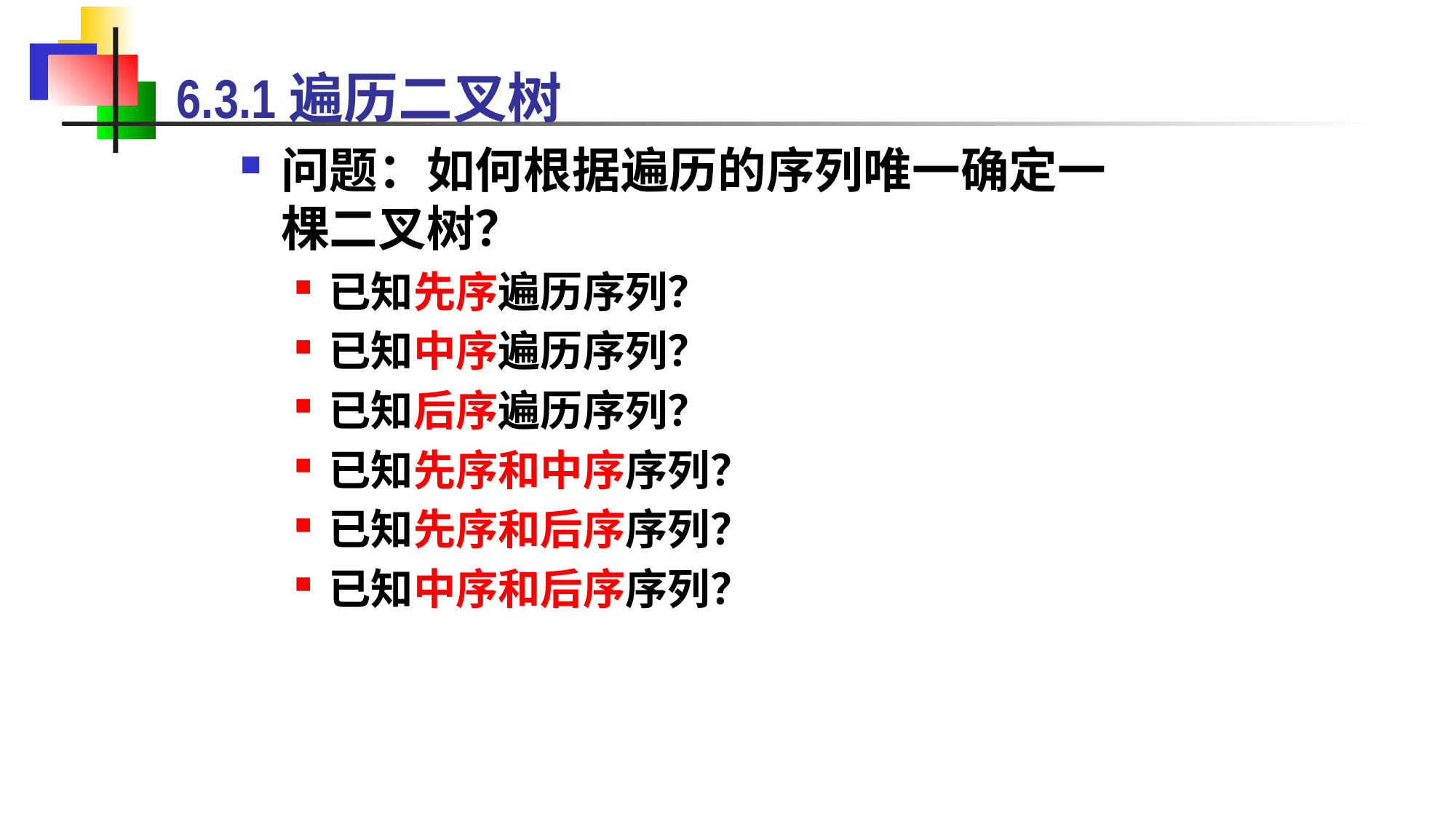

6.3.1遍历二叉树
问题：如何根据遍历的序列唯一确定一棵二叉树？
已知先序遍历序列？
已知中序遍历序列？
已知后序遍历序列？
已知先序和中序序列？
已知先序和后序序列？
已知中序和后序序列？